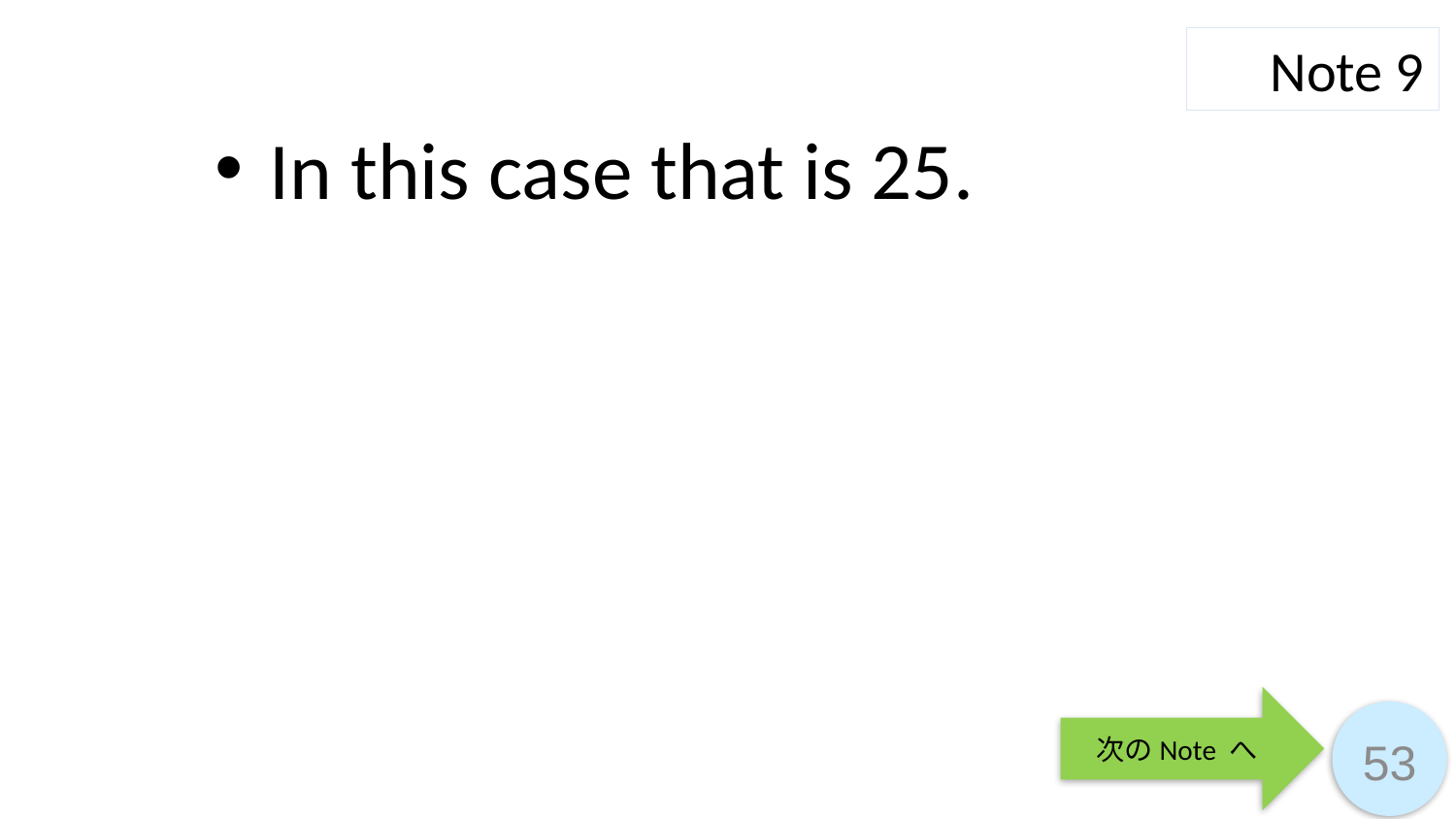

Note 9
In this case that is 25.
次のNote へ
53